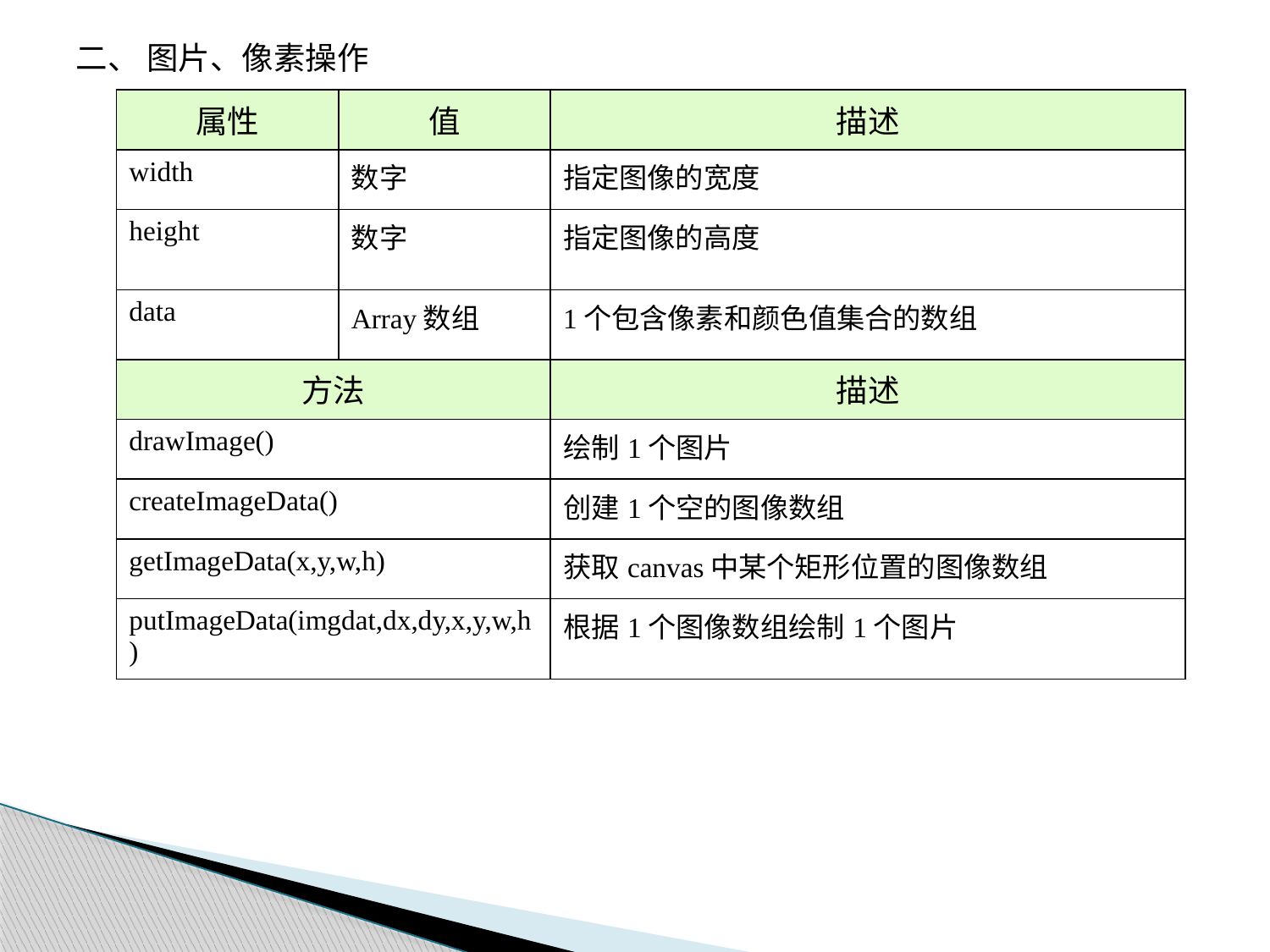

二、 图片、像素操作
| 属性 | 值 | 描述 |
| --- | --- | --- |
| width | 数字 | 指定图像的宽度 |
| height | 数字 | 指定图像的高度 |
| data | Array数组 | 1个包含像素和颜色值集合的数组 |
| 方法 |  | 描述 |
| drawImage() |  | 绘制1个图片 |
| createImageData() |  | 创建1个空的图像数组 |
| getImageData(x,y,w,h) |  | 获取canvas中某个矩形位置的图像数组 |
| putImageData(imgdat,dx,dy,x,y,w,h) |  | 根据1个图像数组绘制1个图片 |